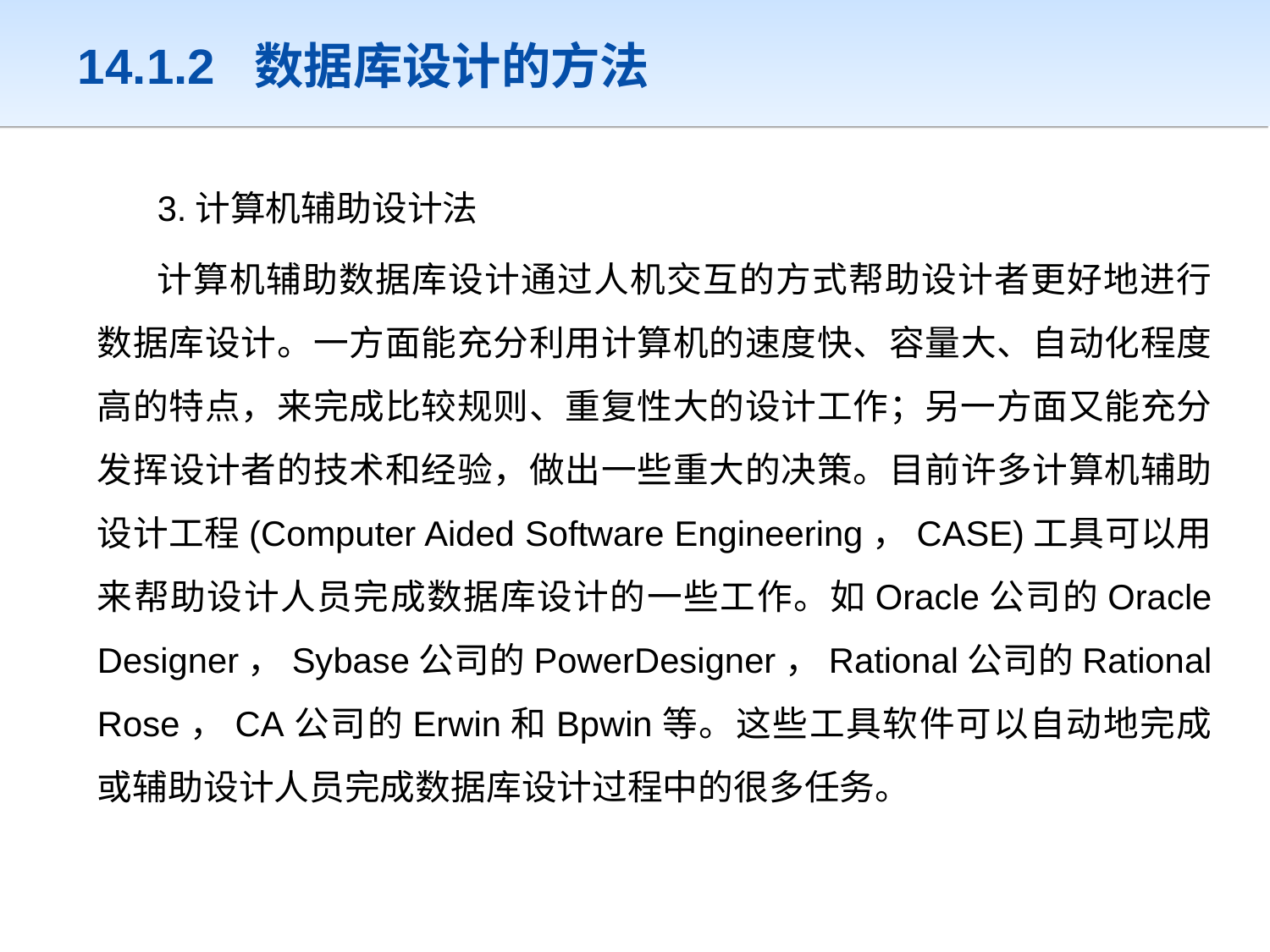

# 14.1.2  数据库设计的方法
3.计算机辅助设计法
计算机辅助数据库设计通过人机交互的方式帮助设计者更好地进行数据库设计。一方面能充分利用计算机的速度快、容量大、自动化程度高的特点，来完成比较规则、重复性大的设计工作；另一方面又能充分发挥设计者的技术和经验，做出一些重大的决策。目前许多计算机辅助设计工程(Computer Aided Software Engineering，CASE)工具可以用来帮助设计人员完成数据库设计的一些工作。如Oracle公司的Oracle Designer，Sybase公司的PowerDesigner，Rational公司的Rational Rose，CA公司的Erwin和Bpwin等。这些工具软件可以自动地完成或辅助设计人员完成数据库设计过程中的很多任务。